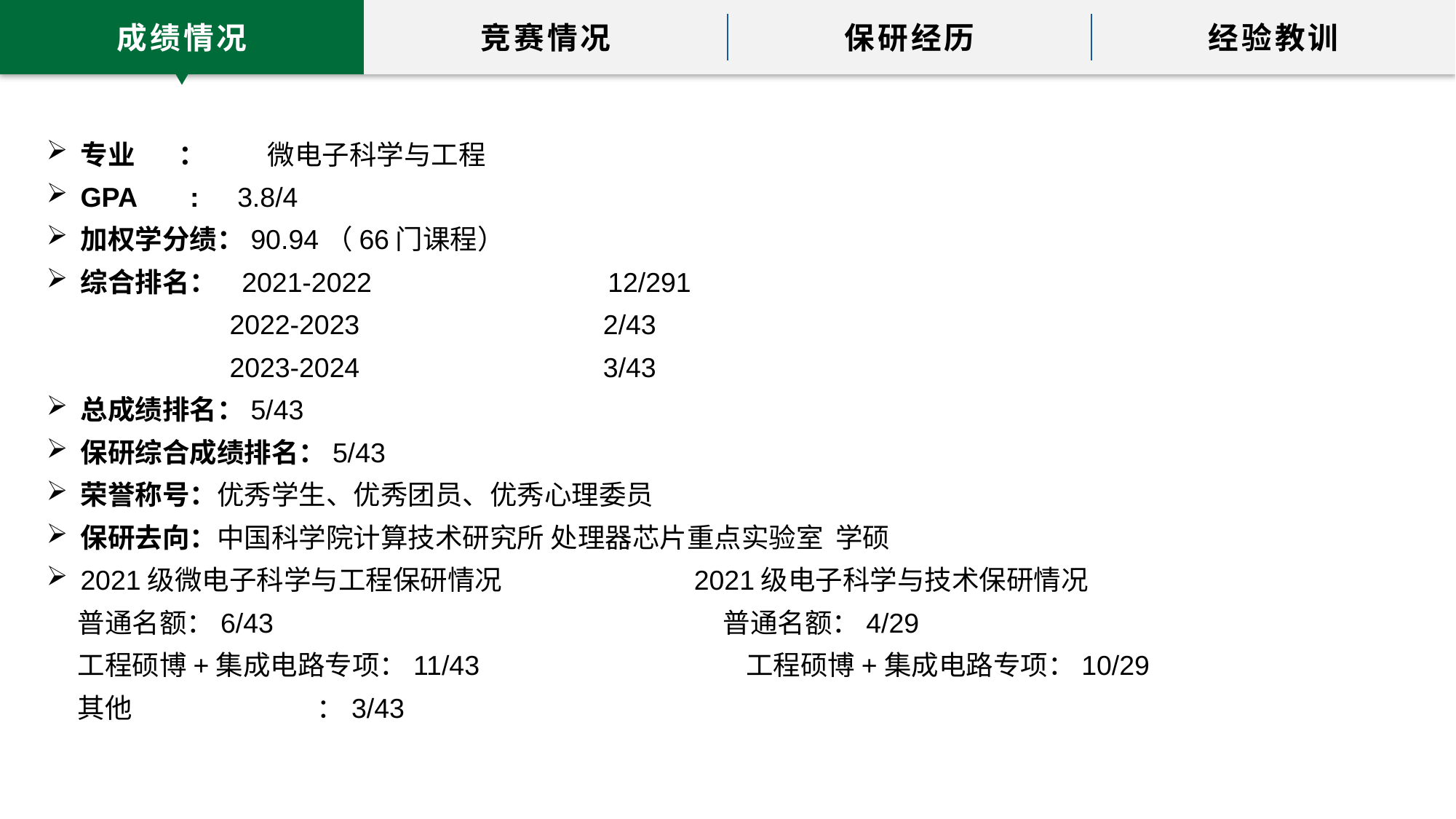

成绩情况
竞赛情况
保研经历
经验教训

专业       ：          微电子科学与工程
GPA       :     3.8/4
加权学分绩：90.94（66门课程）
综合排名：   2021-2022                               12/291
                        2022-2023                                2/43
                        2023-2024                                3/43
总成绩排名：5/43
保研综合成绩排名：5/43
荣誉称号：优秀学生、优秀团员、优秀心理委员
保研去向：中国科学院计算技术研究所 处理器芯片重点实验室  学硕
2021级微电子科学与工程保研情况                              2021级电子科学与技术保研情况
    普通名额：6/43                                                          普通名额：4/29
    工程硕博+集成电路专项：11/43                                  工程硕博+集成电路专项：10/29
    其他                              ：3/43